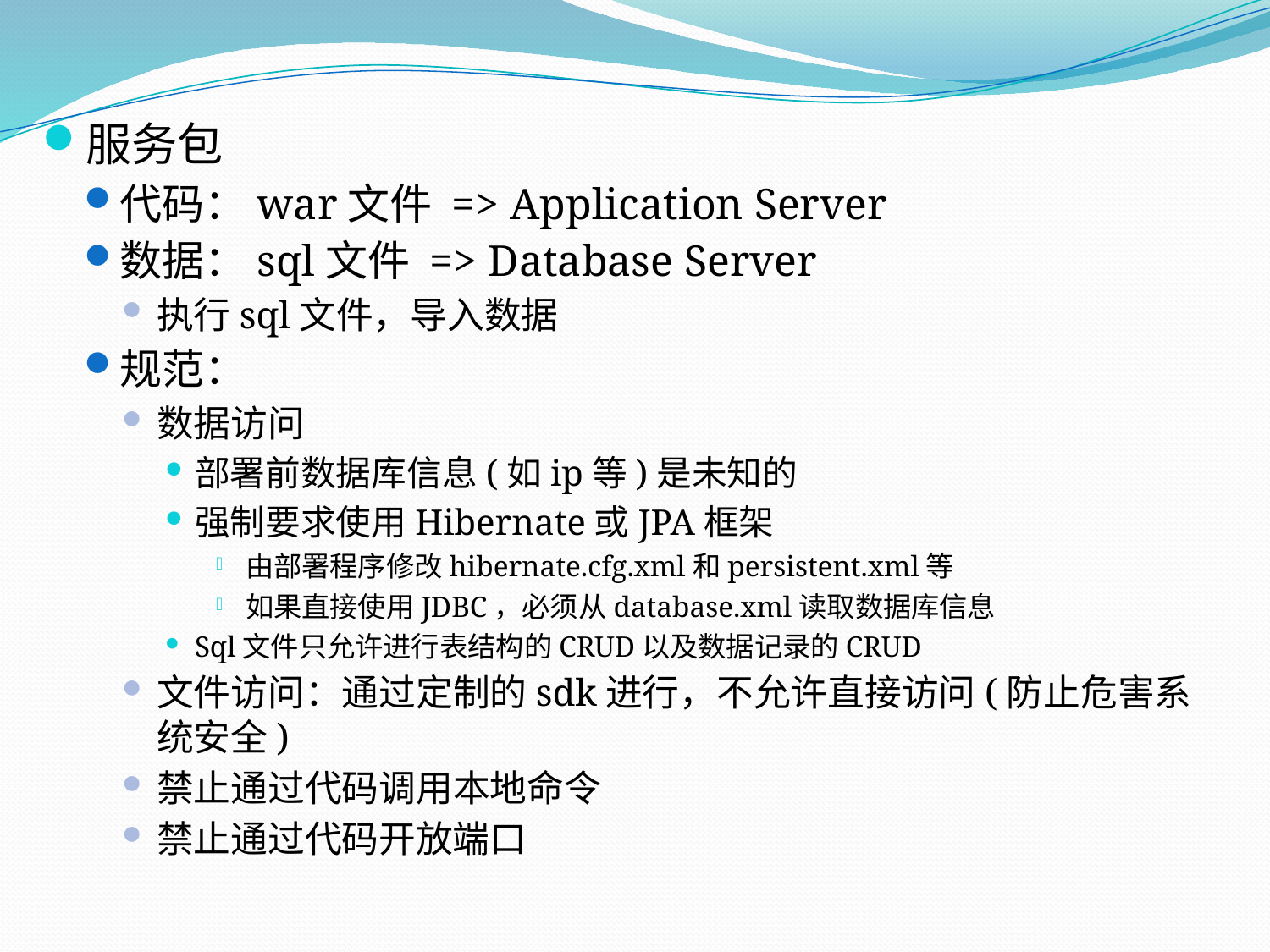

服务包
代码：war文件 => Application Server
数据：sql文件 => Database Server
执行sql文件，导入数据
规范：
数据访问
部署前数据库信息(如ip等)是未知的
强制要求使用Hibernate或JPA框架
由部署程序修改hibernate.cfg.xml和persistent.xml等
如果直接使用JDBC，必须从database.xml读取数据库信息
Sql文件只允许进行表结构的CRUD以及数据记录的CRUD
文件访问：通过定制的sdk进行，不允许直接访问(防止危害系统安全)
禁止通过代码调用本地命令
禁止通过代码开放端口